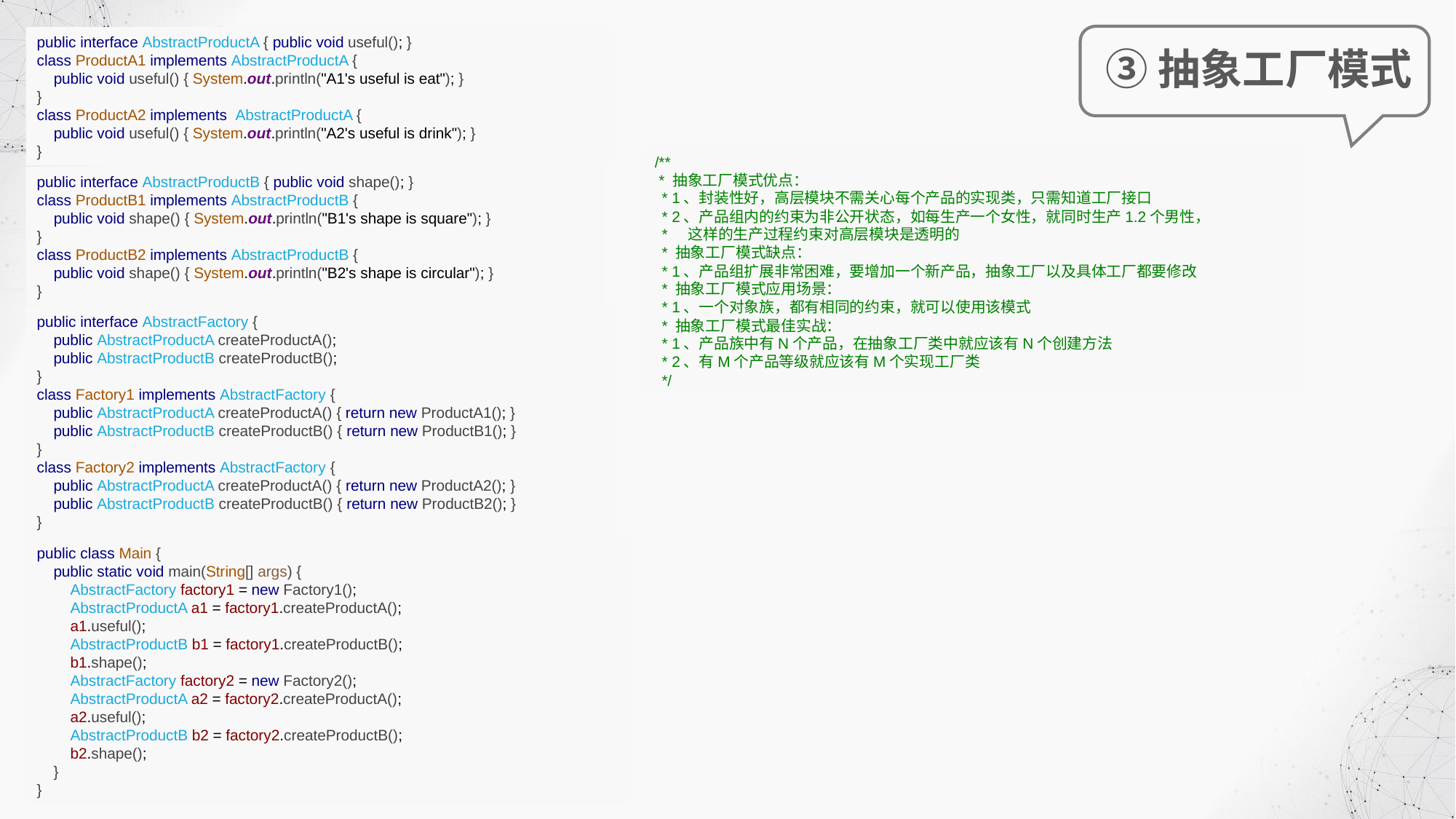

public interface AbstractProductA { public void useful(); }
class ProductA1 implements AbstractProductA {
    public void useful() { System.out.println("A1's useful is eat"); }
}
class ProductA2 implements  AbstractProductA {
    public void useful() { System.out.println("A2's useful is drink"); }
}

③抽象工厂模式
/**
 * 抽象工厂模式优点：
 * 1、封装性好，高层模块不需关心每个产品的实现类，只需知道工厂接口
 * 2、产品组内的约束为非公开状态，如每生产一个女性，就同时生产1.2个男性，
 *    这样的生产过程约束对高层模块是透明的
 * 抽象工厂模式缺点：
 * 1、产品组扩展非常困难，要增加一个新产品，抽象工厂以及具体工厂都要修改
 * 抽象工厂模式应用场景：
 * 1、一个对象族，都有相同的约束，就可以使用该模式
 * 抽象工厂模式最佳实战：
 * 1、产品族中有N个产品，在抽象工厂类中就应该有N个创建方法
 * 2、有M个产品等级就应该有M个实现工厂类
 */
public interface AbstractProductB { public void shape(); }
class ProductB1 implements AbstractProductB {
    public void shape() { System.out.println("B1's shape is square"); }
}
class ProductB2 implements AbstractProductB {
    public void shape() { System.out.println("B2's shape is circular"); }
}
public interface AbstractFactory {
    public AbstractProductA createProductA();
    public AbstractProductB createProductB();
}
class Factory1 implements AbstractFactory {
    public AbstractProductA createProductA() { return new ProductA1(); }
    public AbstractProductB createProductB() { return new ProductB1(); }
}
class Factory2 implements AbstractFactory {
    public AbstractProductA createProductA() { return new ProductA2(); }
    public AbstractProductB createProductB() { return new ProductB2(); }
}
public class Main {
    public static void main(String[] args) {
        AbstractFactory factory1 = new Factory1();
        AbstractProductA a1 = factory1.createProductA();
        a1.useful();
        AbstractProductB b1 = factory1.createProductB();
        b1.shape();
        AbstractFactory factory2 = new Factory2();
        AbstractProductA a2 = factory2.createProductA();
        a2.useful();
        AbstractProductB b2 = factory2.createProductB();
        b2.shape();
    }
}